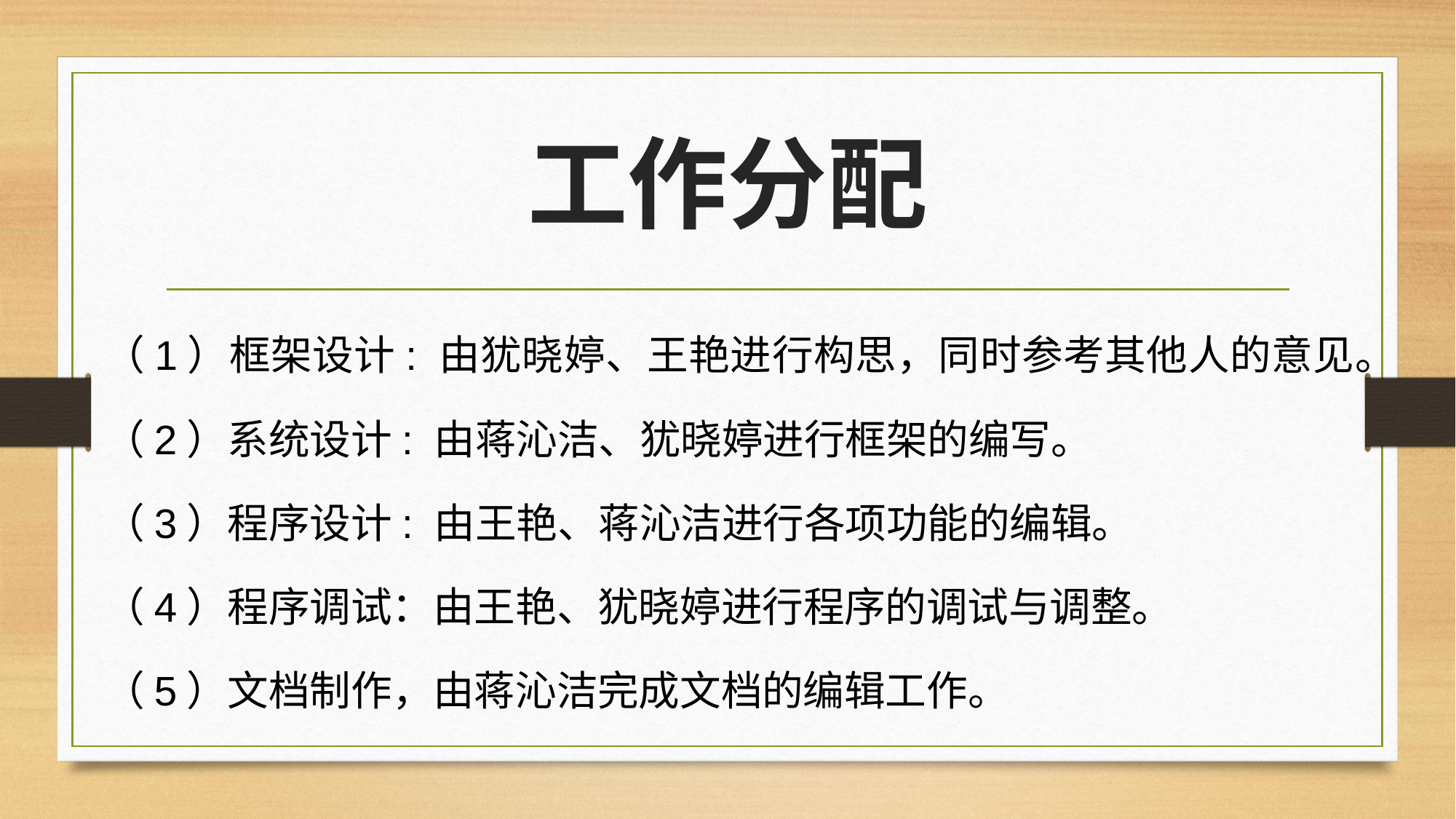

# 工作分配
（1）框架设计: 由犹晓婷、王艳进行构思，同时参考其他人的意见。
（2）系统设计: 由蒋沁洁、犹晓婷进行框架的编写。
（3）程序设计: 由王艳、蒋沁洁进行各项功能的编辑。
（4）程序调试：由王艳、犹晓婷进行程序的调试与调整。
（5）文档制作，由蒋沁洁完成文档的编辑工作。